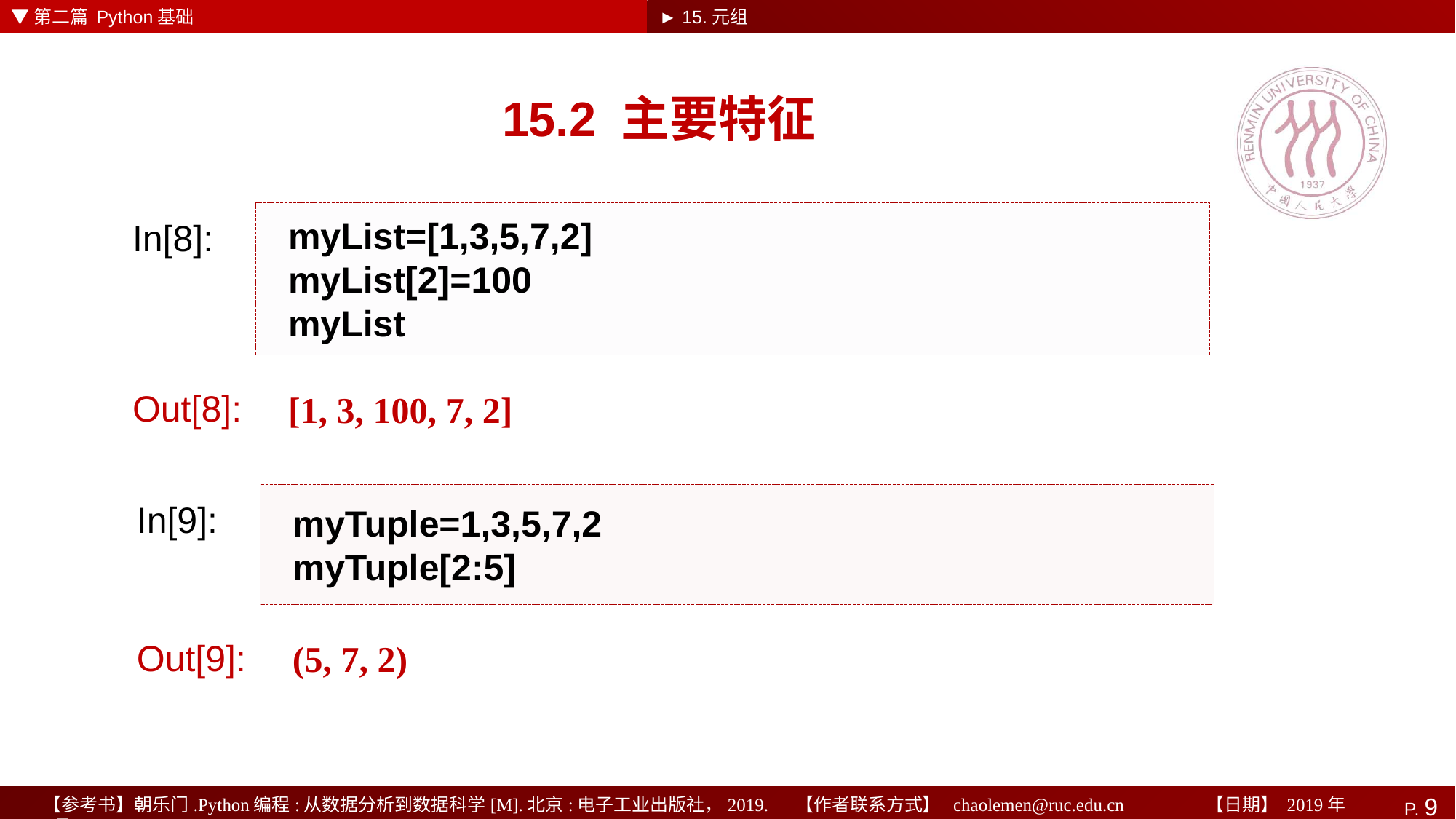

▼第二篇 Python基础
► 15.元组
# 15.2 主要特征
myList=[1,3,5,7,2]
myList[2]=100
myList
In[8]:
[1, 3, 100, 7, 2]
Out[8]:
myTuple=1,3,5,7,2
myTuple[2:5]
In[9]:
(5, 7, 2)
Out[9]: